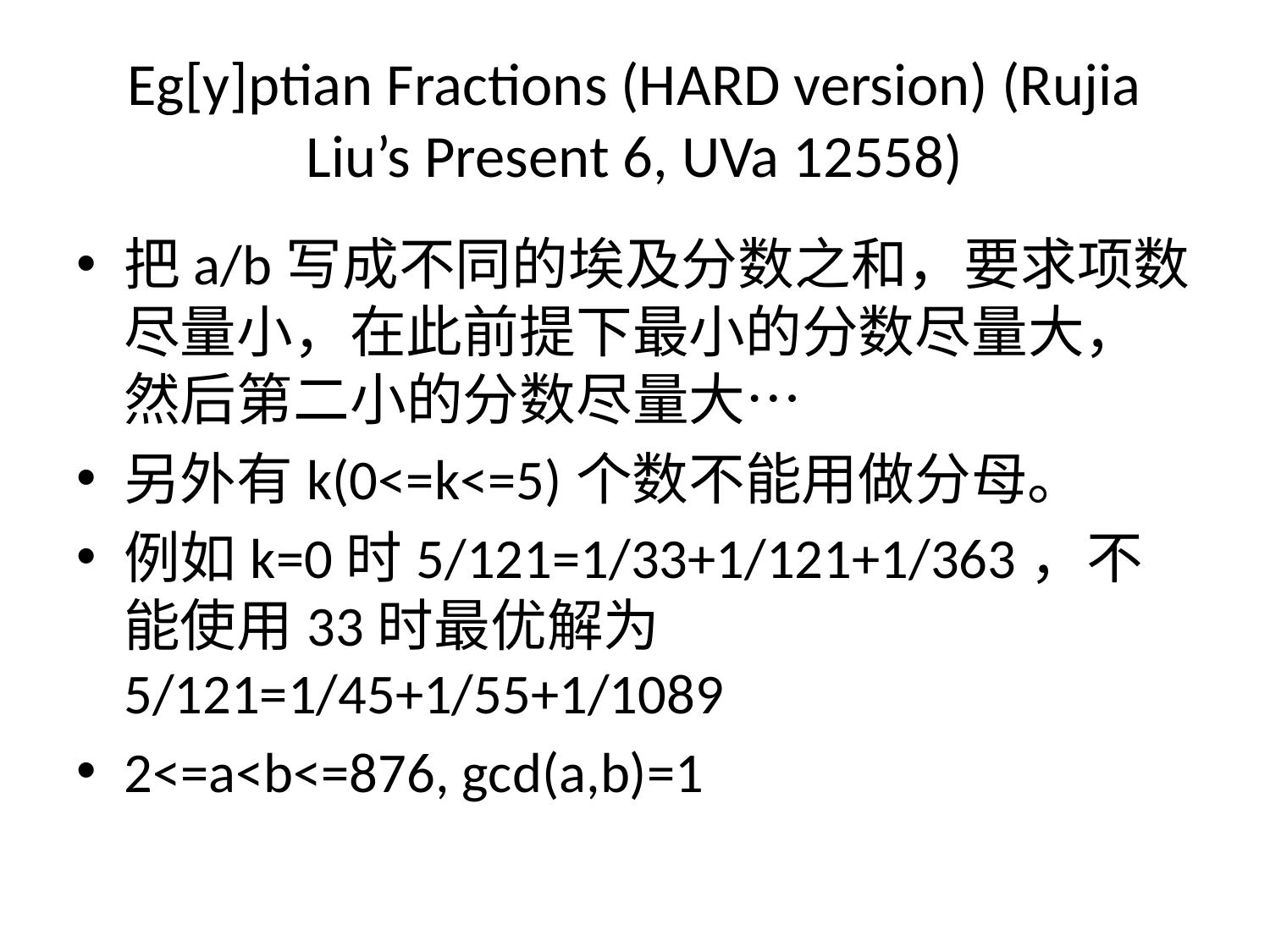

# Eg[y]ptian Fractions (HARD version) (Rujia Liu’s Present 6, UVa 12558)
把a/b写成不同的埃及分数之和，要求项数尽量小，在此前提下最小的分数尽量大，然后第二小的分数尽量大…
另外有k(0<=k<=5)个数不能用做分母。
例如k=0时5/121=1/33+1/121+1/363，不能使用33时最优解为5/121=1/45+1/55+1/1089
2<=a<b<=876, gcd(a,b)=1